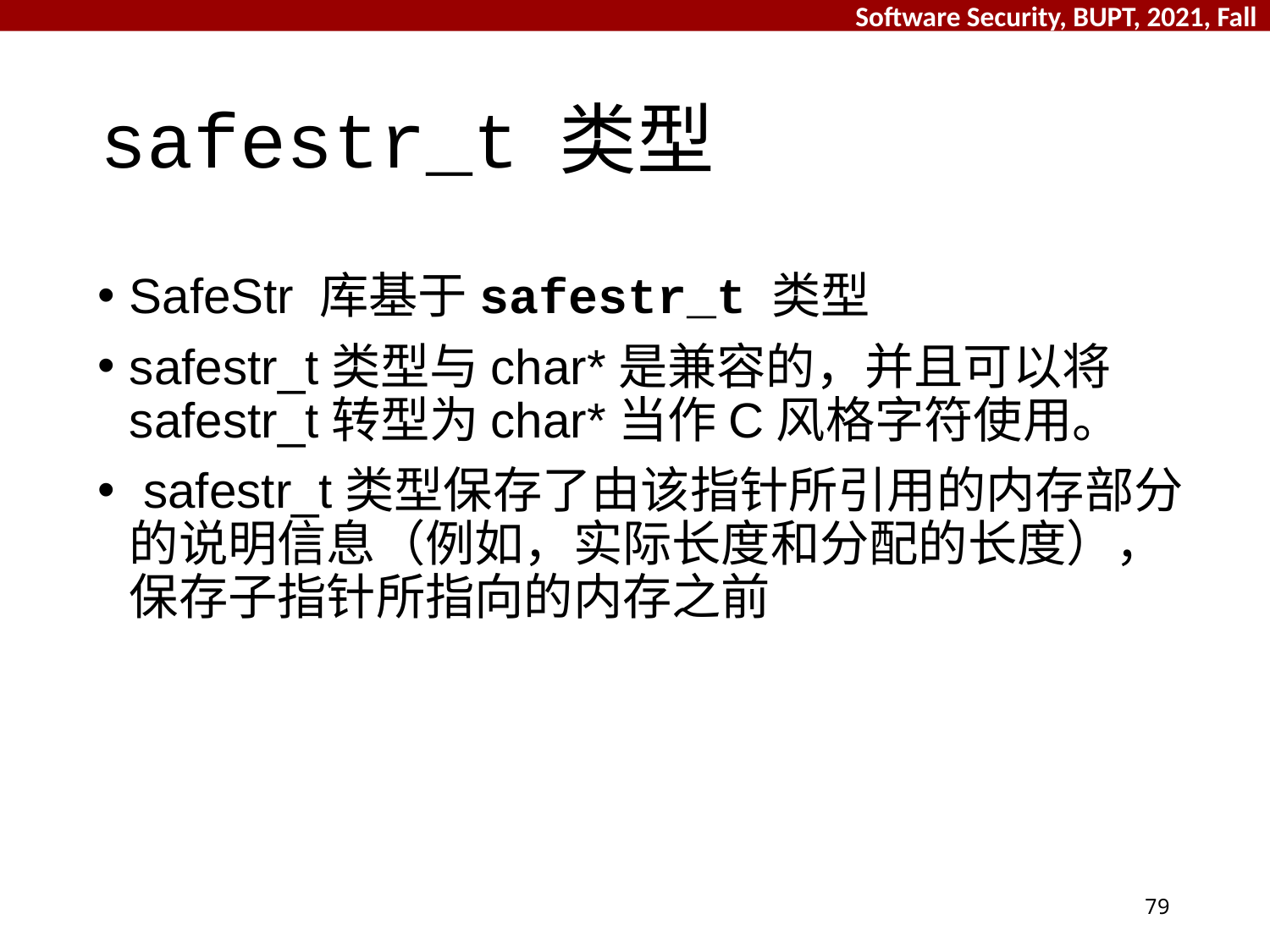

# safestr_t 类型
SafeStr 库基于safestr_t 类型
safestr_t类型与char*是兼容的，并且可以将safestr_t转型为char*当作C风格字符使用。
 safestr_t类型保存了由该指针所引用的内存部分的说明信息（例如，实际长度和分配的长度），保存子指针所指向的内存之前
79